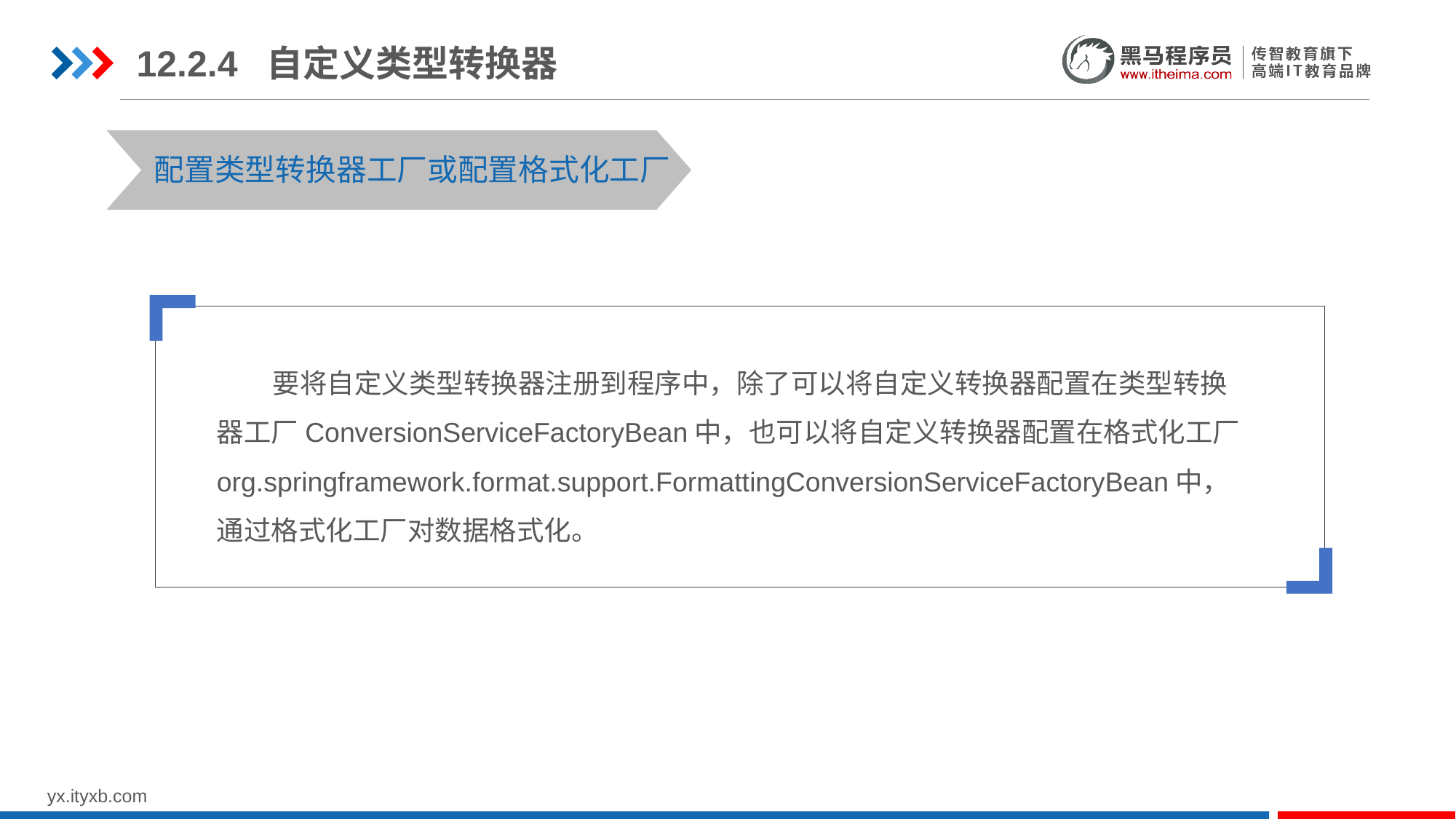

12.2.4  自定义类型转换器

配置类型转换器工厂或配置格式化工厂

        要将自定义类型转换器注册到程序中，除了可以将自定义转换器配置在类型转换器工厂ConversionServiceFactoryBean中，也可以将自定义转换器配置在格式化工厂org.springframework.format.support.FormattingConversionServiceFactoryBean中，通过格式化工厂对数据格式化。